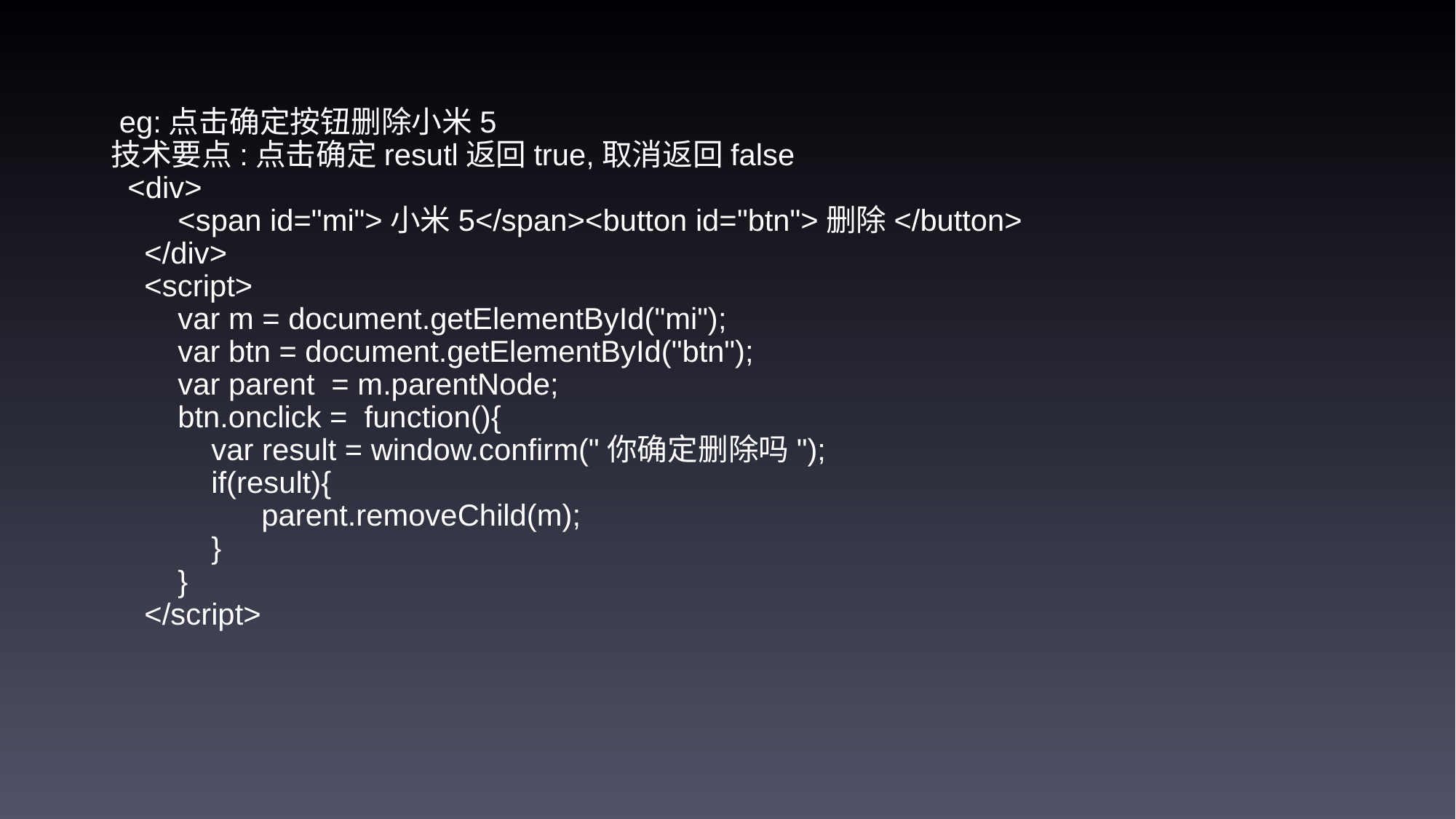

# eg:点击确定按钮删除小米5 技术要点:点击确定resutl返回true,取消返回false <div> <span id="mi">小米5</span><button id="btn">删除</button> </div> <script> var m = document.getElementById("mi"); var btn = document.getElementById("btn"); var parent  = m.parentNode; btn.onclick =  function(){ var result = window.confirm("你确定删除吗"); if(result){ parent.removeChild(m); } } </script>